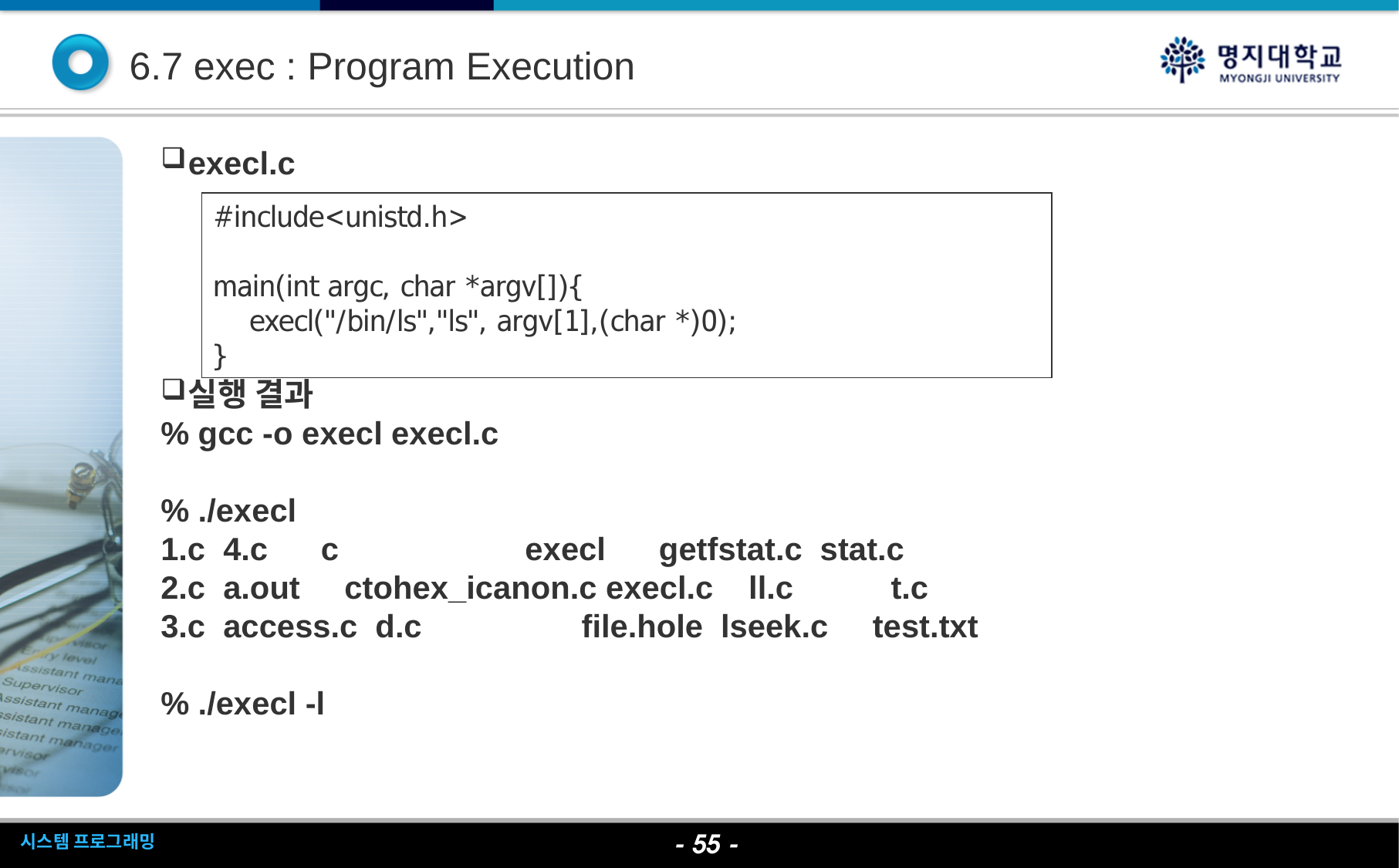

6.7 exec : Program Execution
execl.c

실행 결과
% gcc -o execl execl.c

% ./execl
1.c  4.c	     c                     execl      getfstat.c  stat.c
2.c  a.out     ctohex_icanon.c execl.c    ll.c           t.c
3.c  access.c  d.c                  file.hole  lseek.c     test.txt

% ./execl -l
#include<unistd.h>

main(int argc, char *argv[]){
    execl("/bin/ls","ls", argv[1],(char *)0);
}
- 55 -